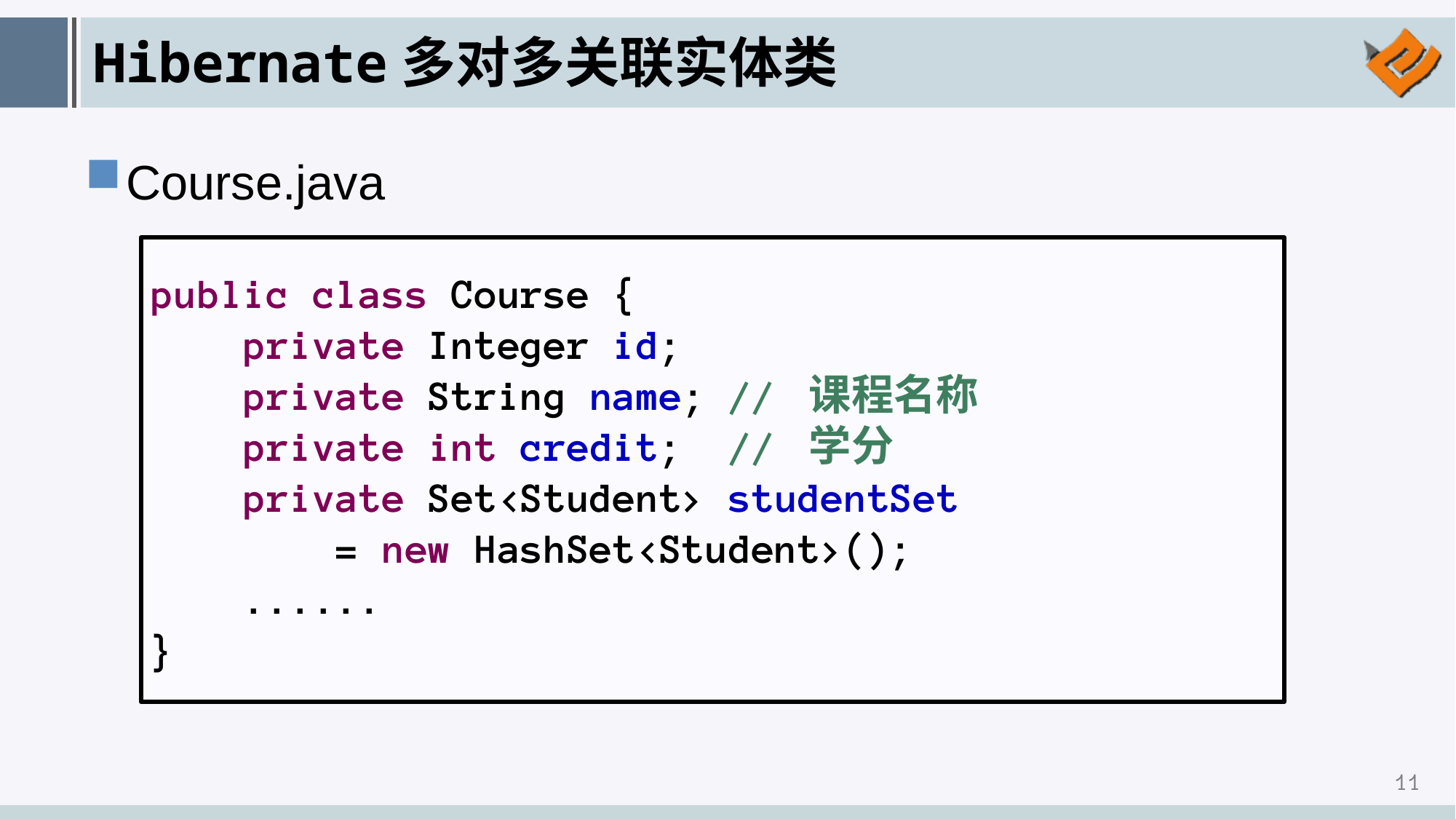

# Hibernate多对多关联实体类
Course.java
public class Course {
    private Integer id;
    private String name; // 课程名称
    private int credit;  // 学分
    private Set<Student> studentSet
        = new HashSet<Student>();
    ......
}